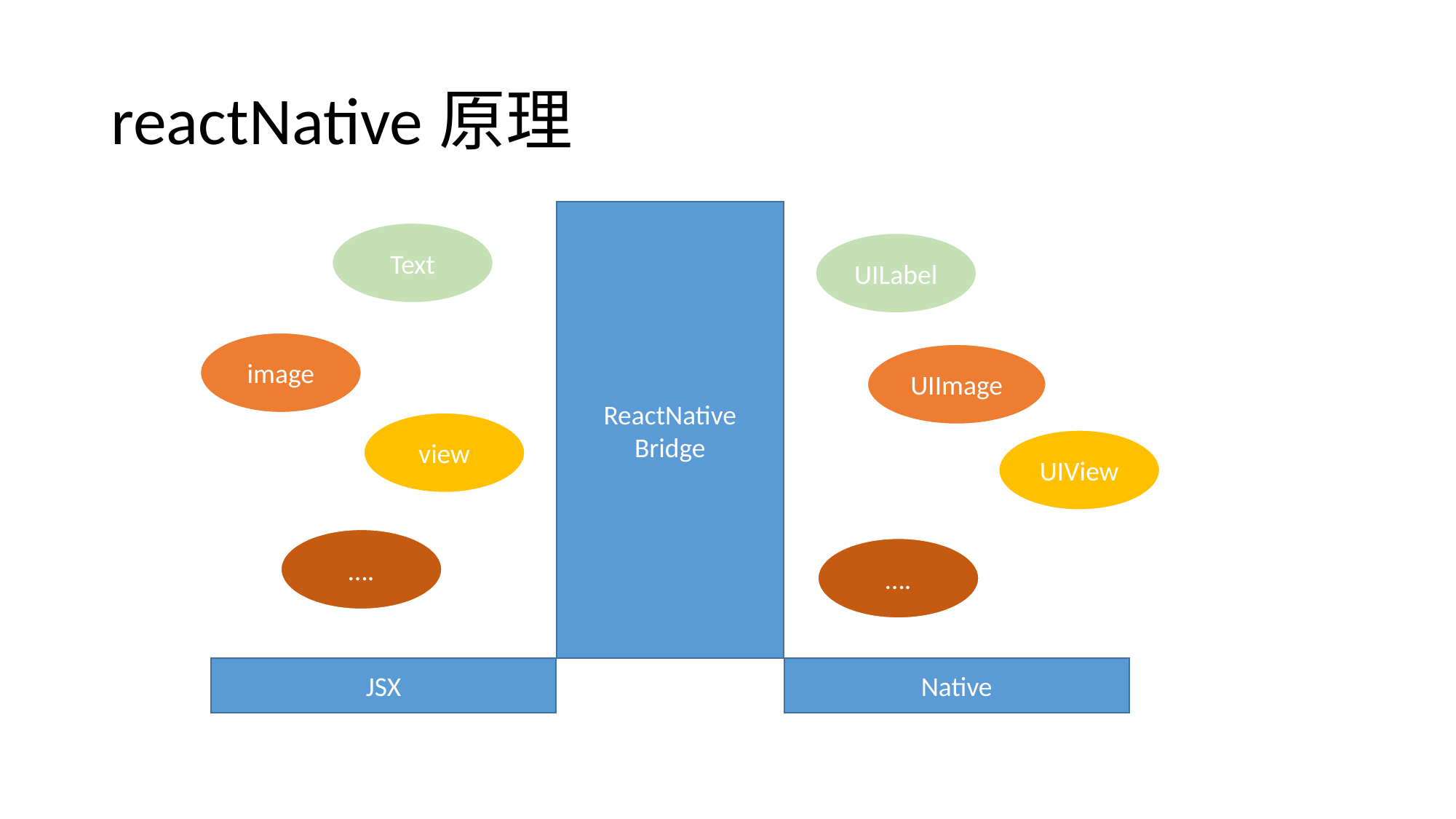

# reactNative原理
ReactNative
Bridge

Text

UILabel

image

UIImage

view

UIView

….
….
JSX
Native